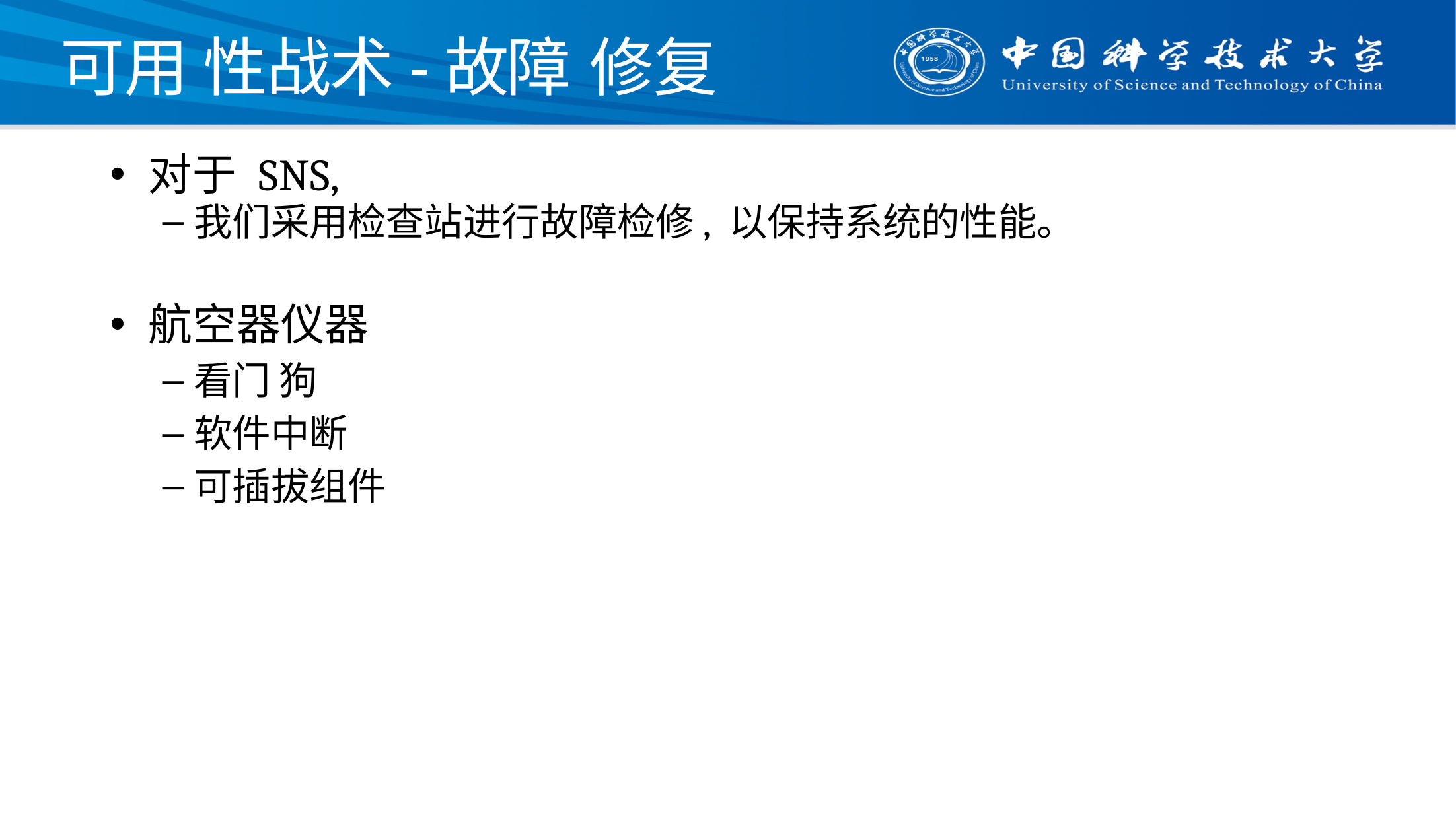

# 可用 性战术-故障 修复
对于 SNS,
我们采用检查站进行故障检修, 以保持系统的性能。

航空器仪器
看门 狗
软件中断
可插拔组件